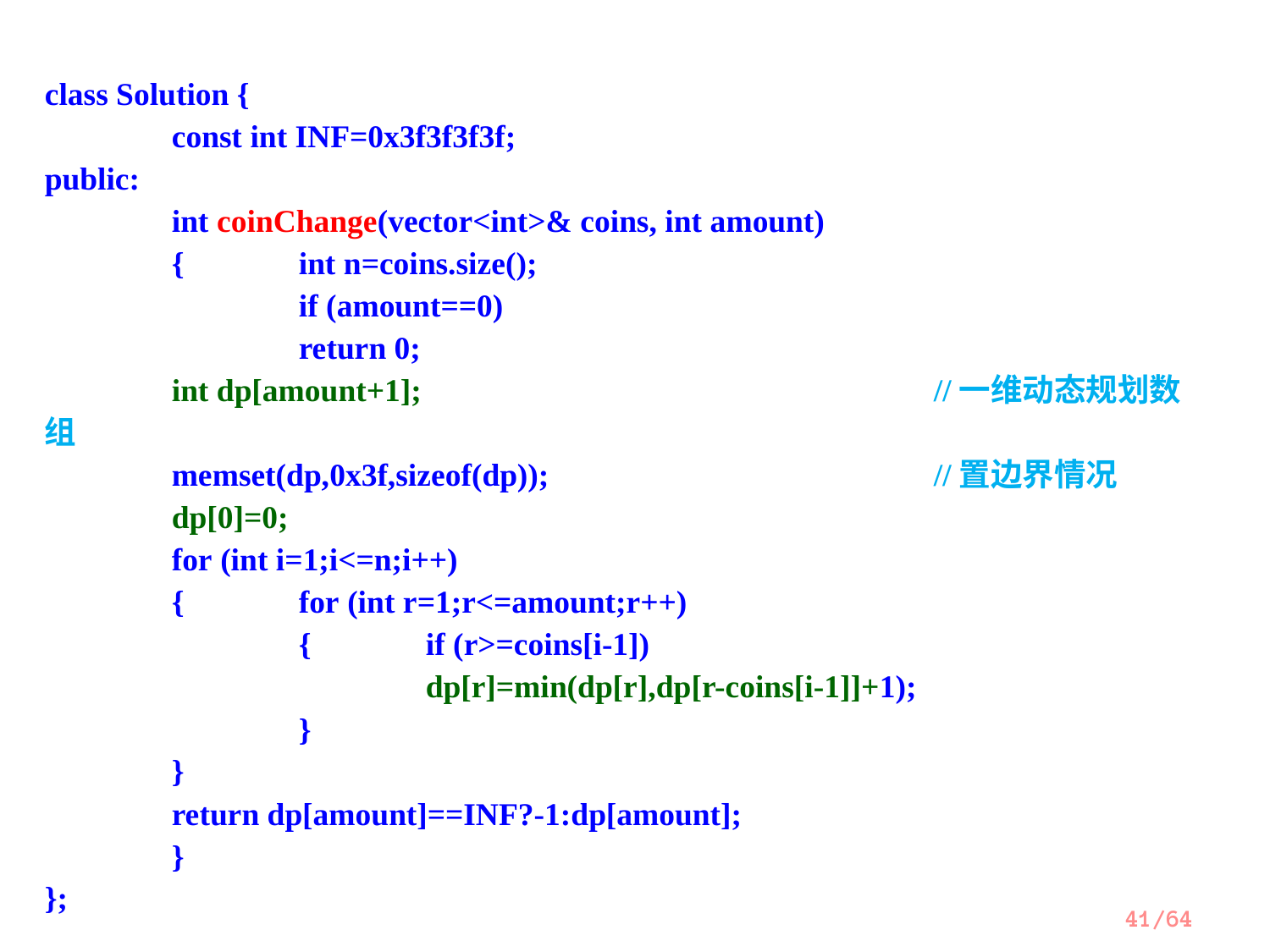

class Solution {
	const int INF=0x3f3f3f3f;
public:
	int coinChange(vector<int>& coins, int amount)
    	{	int n=coins.size();
     		if (amount==0)
         		return 0;
        	int dp[amount+1];              				//一维动态规划数组
        	memset(dp,0x3f,sizeof(dp));     			//置边界情况
        	dp[0]=0;
        	for (int i=1;i<=n;i++)
        	{	for (int r=1;r<=amount;r++)
            		{	if (r>=coins[i-1])
                   	 	dp[r]=min(dp[r],dp[r-coins[i-1]]+1);
            		}
        	}
        	return dp[amount]==INF?-1:dp[amount];
    	}
};
41/64